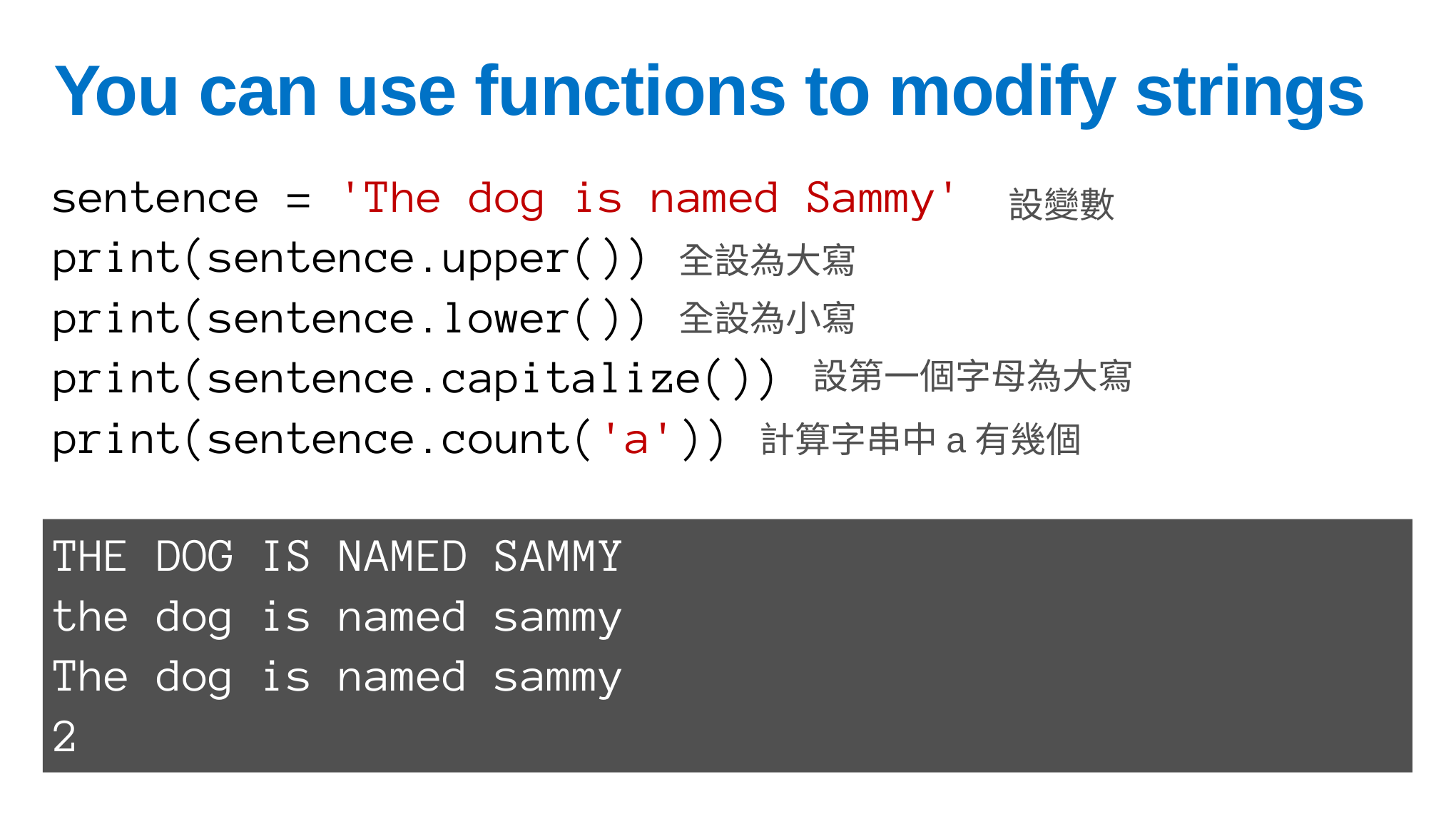

# You can use functions to modify strings
sentence = 'The dog is named Sammy'
print(sentence.upper())
print(sentence.lower())
print(sentence.capitalize())
print(sentence.count('a'))

設變數
全設為大寫
全設為小寫
設第一個字母為大寫
計算字串中a有幾個
THE DOG IS NAMED SAMMY
the dog is named sammy
The dog is named sammy
2